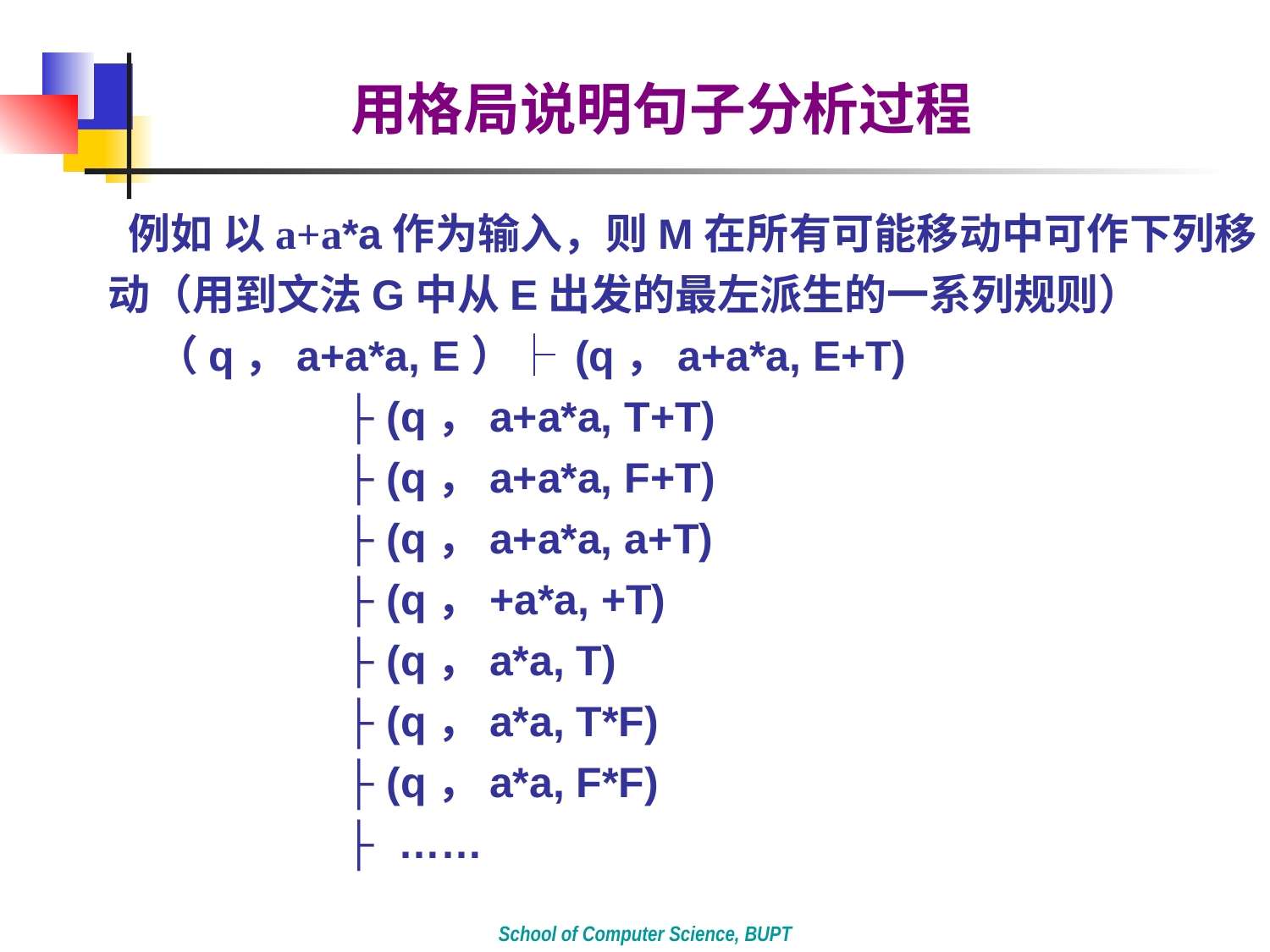

用格局说明句子分析过程
 例如 以a+a*a作为输入，则M在所有可能移动中可作下列移动（用到文法G中从E出发的最左派生的一系列规则）
    （q，a+a*a, E）├ (q，a+a*a, E+T)
                    ├ (q，a+a*a, T+T)
                    ├ (q，a+a*a, F+T)
                    ├ (q，a+a*a, a+T)
                    ├ (q，+a*a, +T)
                    ├ (q，a*a, T)
                    ├ (q，a*a, T*F)
                    ├ (q，a*a, F*F)
                    ├  ……
School of Computer Science, BUPT
10